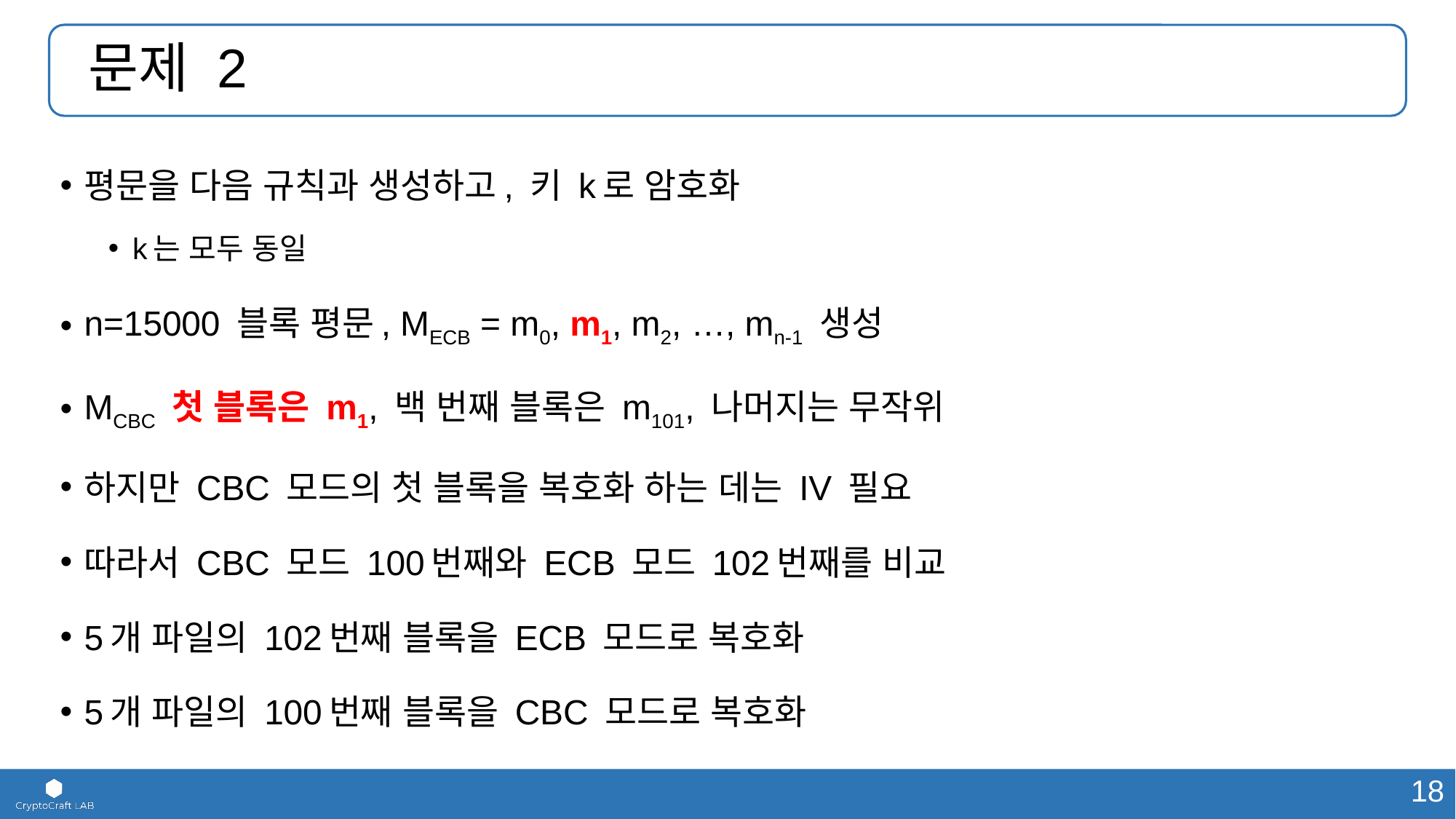

# 문제 2
평문을 다음 규칙과 생성하고, 키 k로 암호화
k는 모두 동일
n=15000 블록 평문, MECB = m0, m1, m2, …, mn-1 생성
MCBC 첫 블록은 m1, 백 번째 블록은 m101, 나머지는 무작위
하지만 CBC 모드의 첫 블록을 복호화 하는 데는 IV 필요
따라서 CBC 모드 100번째와 ECB 모드 102번째를 비교
5개 파일의 102번째 블록을 ECB 모드로 복호화
5개 파일의 100번째 블록을 CBC 모드로 복호화